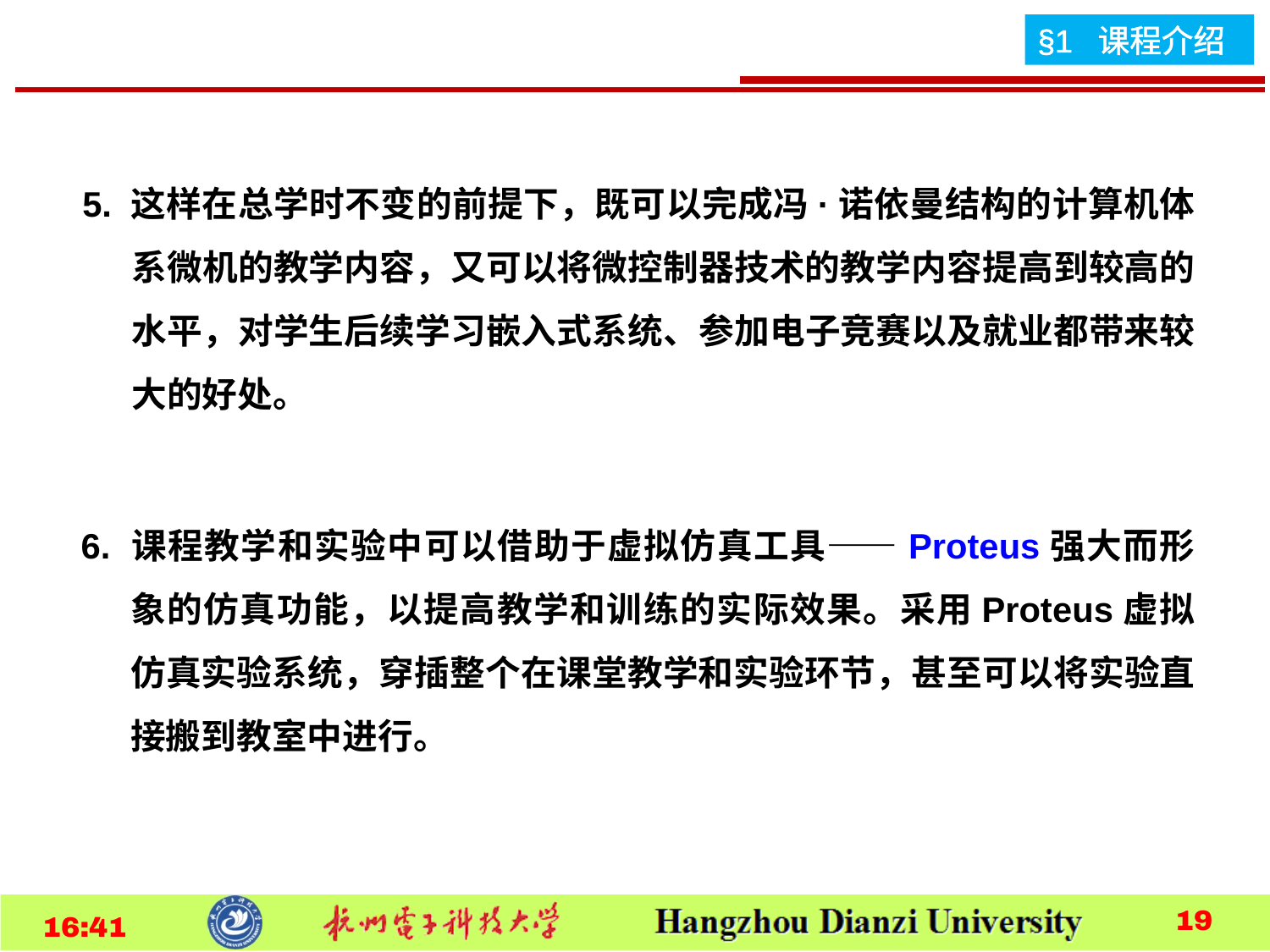

5. 这样在总学时不变的前提下，既可以完成冯·诺依曼结构的计算机体系微机的教学内容，又可以将微控制器技术的教学内容提高到较高的水平，对学生后续学习嵌入式系统、参加电子竞赛以及就业都带来较大的好处。
6. 课程教学和实验中可以借助于虚拟仿真工具——Proteus强大而形象的仿真功能，以提高教学和训练的实际效果。采用Proteus虚拟仿真实验系统，穿插整个在课堂教学和实验环节，甚至可以将实验直接搬到教室中进行。